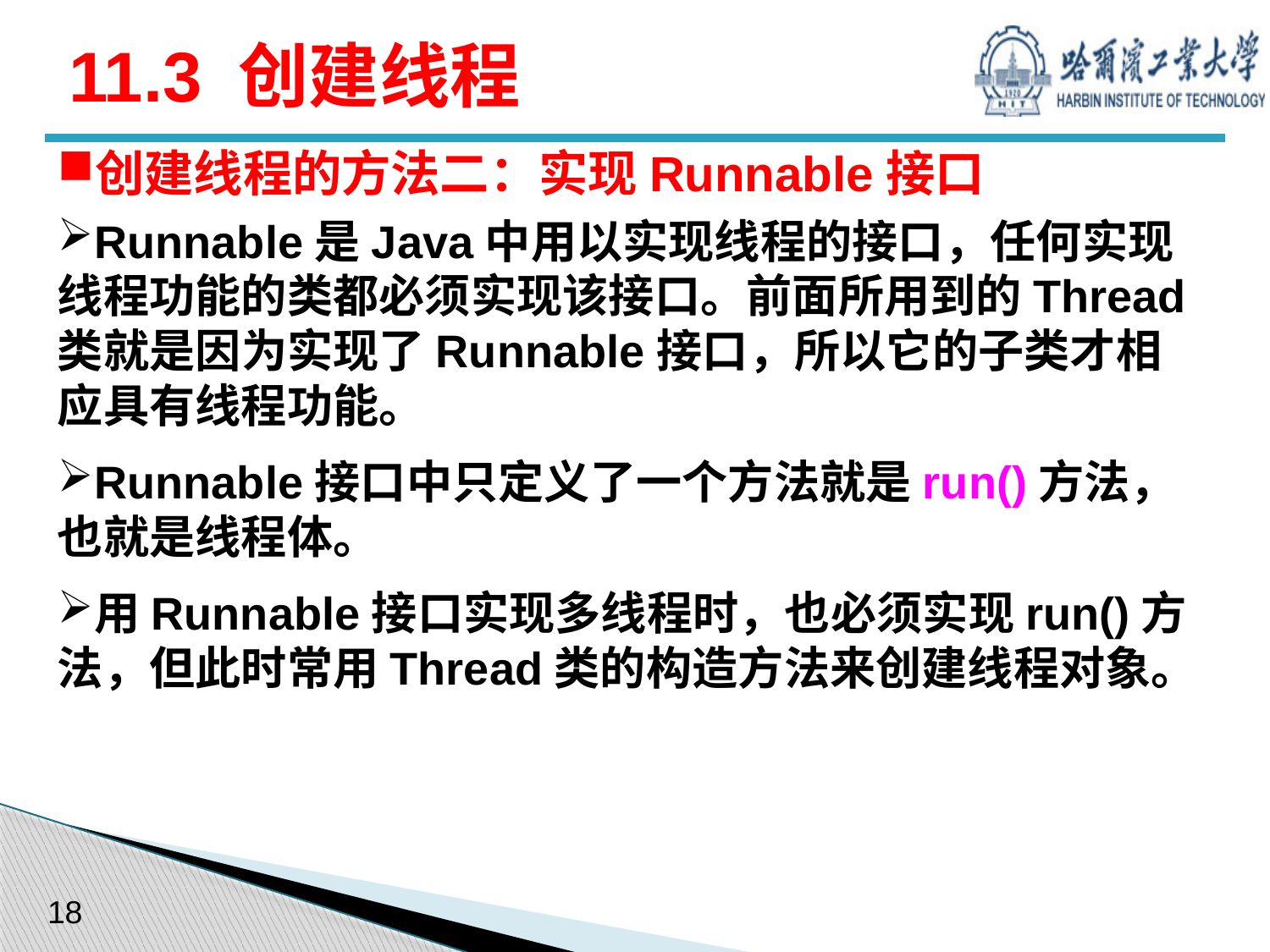

# 11.3 创建线程
创建线程的方法二：实现Runnable接口
Runnable是Java中用以实现线程的接口，任何实现线程功能的类都必须实现该接口。前面所用到的Thread类就是因为实现了Runnable接口，所以它的子类才相应具有线程功能。
Runnable接口中只定义了一个方法就是run()方法，也就是线程体。
用Runnable接口实现多线程时，也必须实现run()方法，但此时常用Thread类的构造方法来创建线程对象。